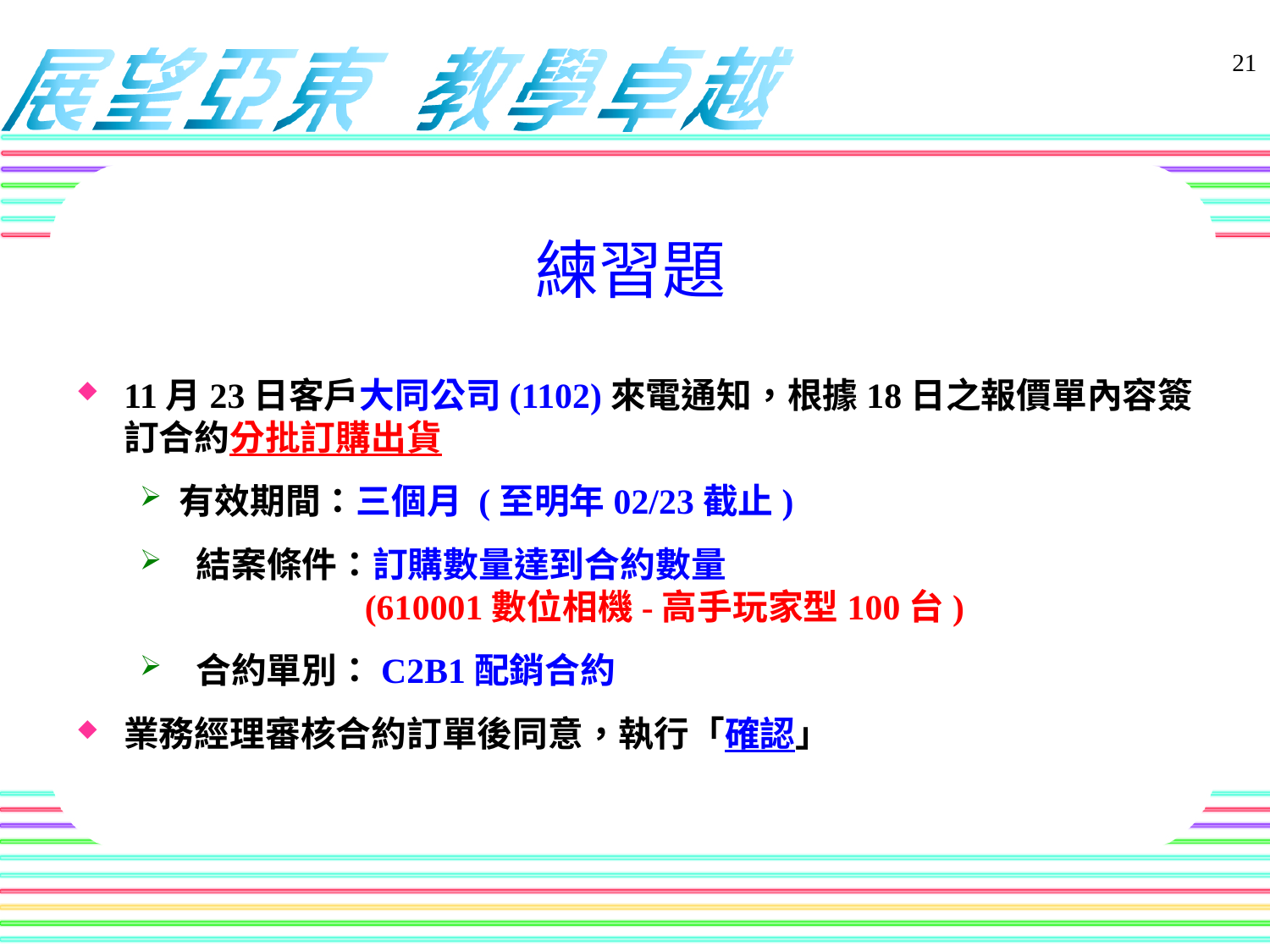

練習題
11月23日客戶大同公司(1102)來電通知，根據18日之報價單內容簽訂合約分批訂購出貨
有效期間：三個月 (至明年02/23截止)
 結案條件：訂購數量達到合約數量
                      (610001數位相機-高手玩家型100台)
 合約單別：C2B1配銷合約
業務經理審核合約訂單後同意，執行「確認」
21